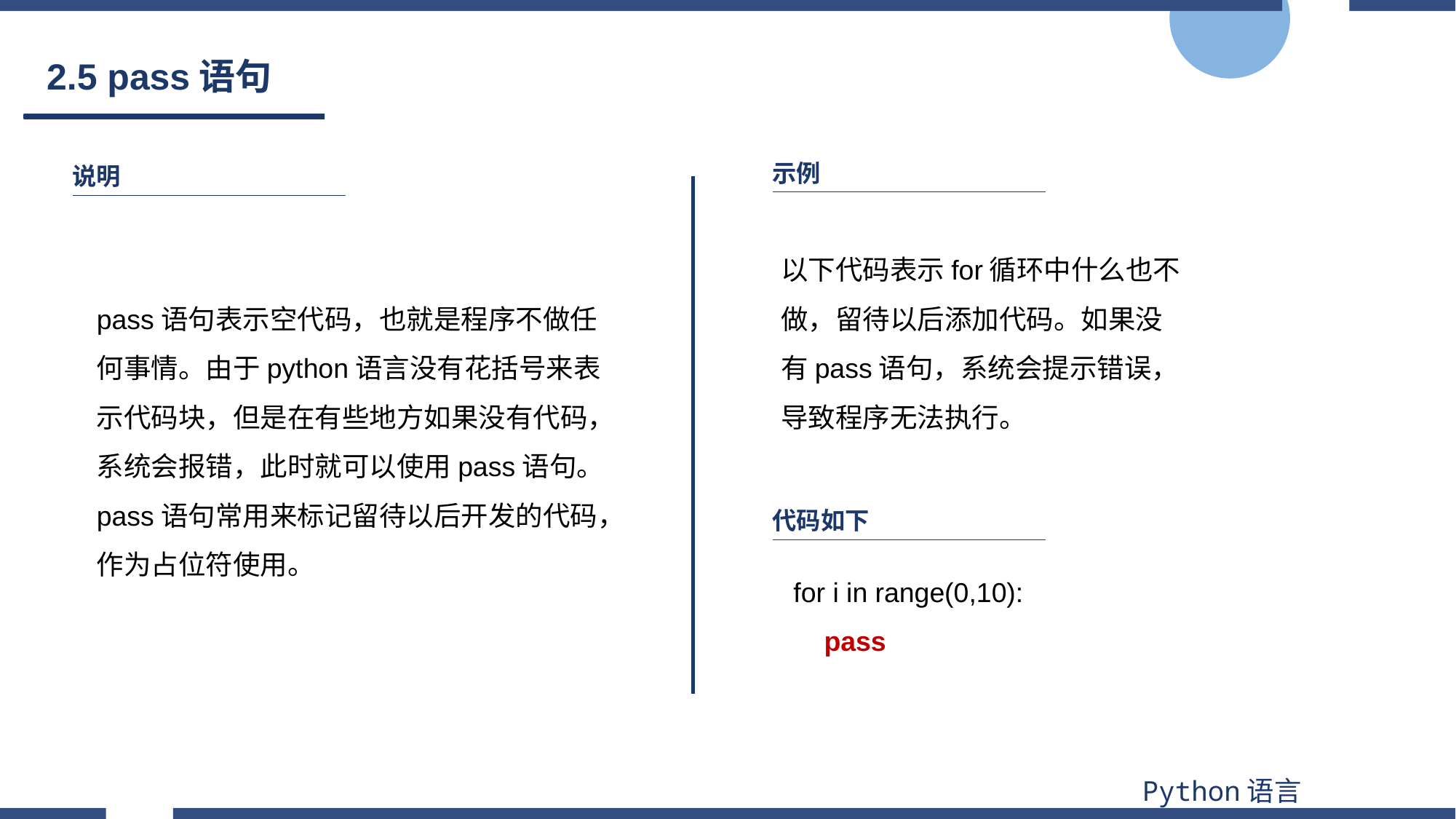

# 2.5 pass语句
示例
说明
以下代码表示for循环中什么也不做，留待以后添加代码。如果没有pass语句，系统会提示错误，导致程序无法执行。
pass语句表示空代码，也就是程序不做任何事情。由于python语言没有花括号来表示代码块，但是在有些地方如果没有代码，系统会报错，此时就可以使用pass语句。pass语句常用来标记留待以后开发的代码，作为占位符使用。
代码如下
for i in range(0,10):
    pass